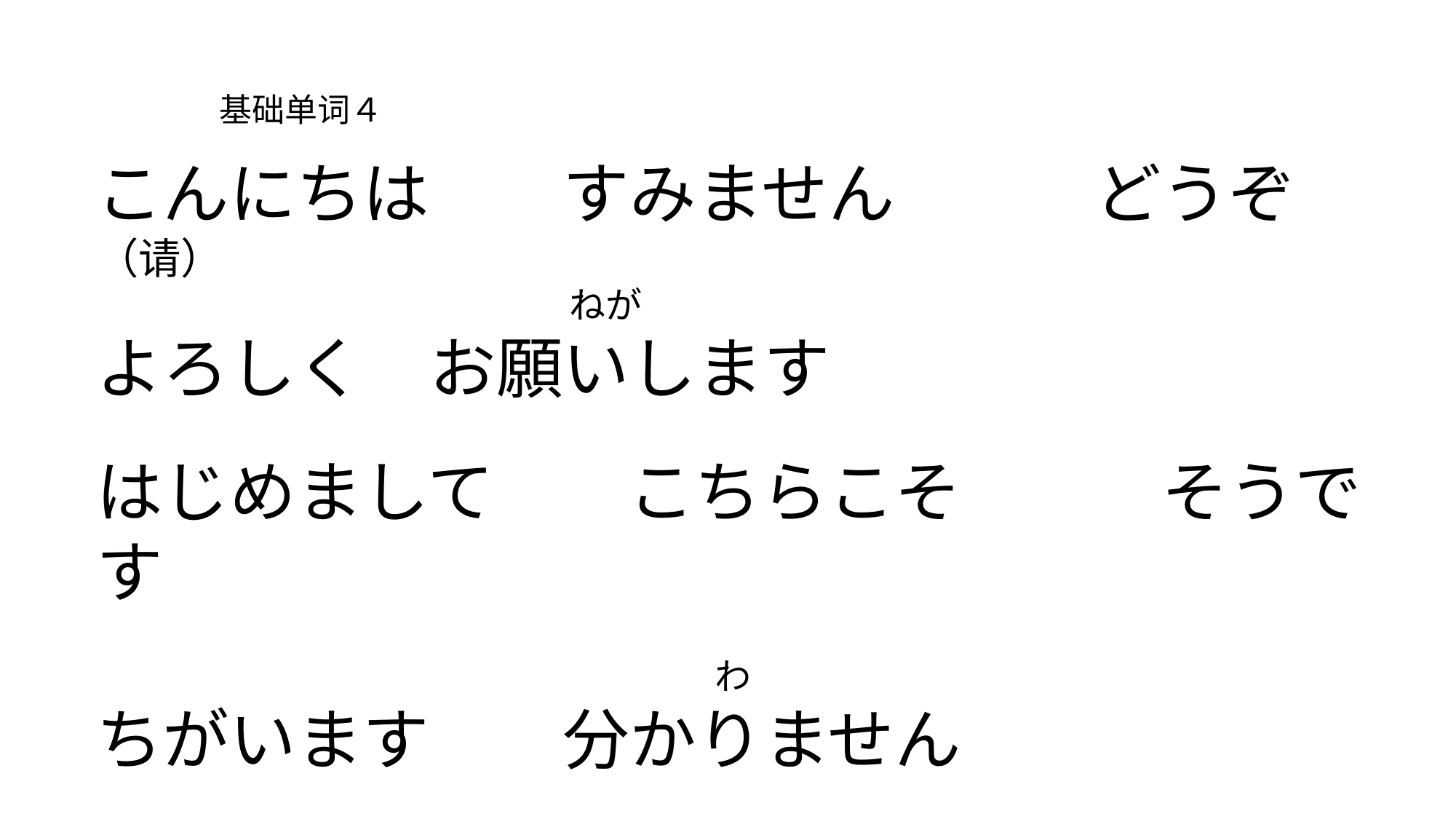

# 基础单词４

こんにちは　　すみません　　　どうぞ（请）
　　　　　　　　　　　　　ねが
よろしく　お願いします

はじめまして　　こちらこそ　　　そうです

　　　　　　　　　　　　　　　　　わ
ちがいます　　分かりません

どうも　すみません、　　どうも　ありがど